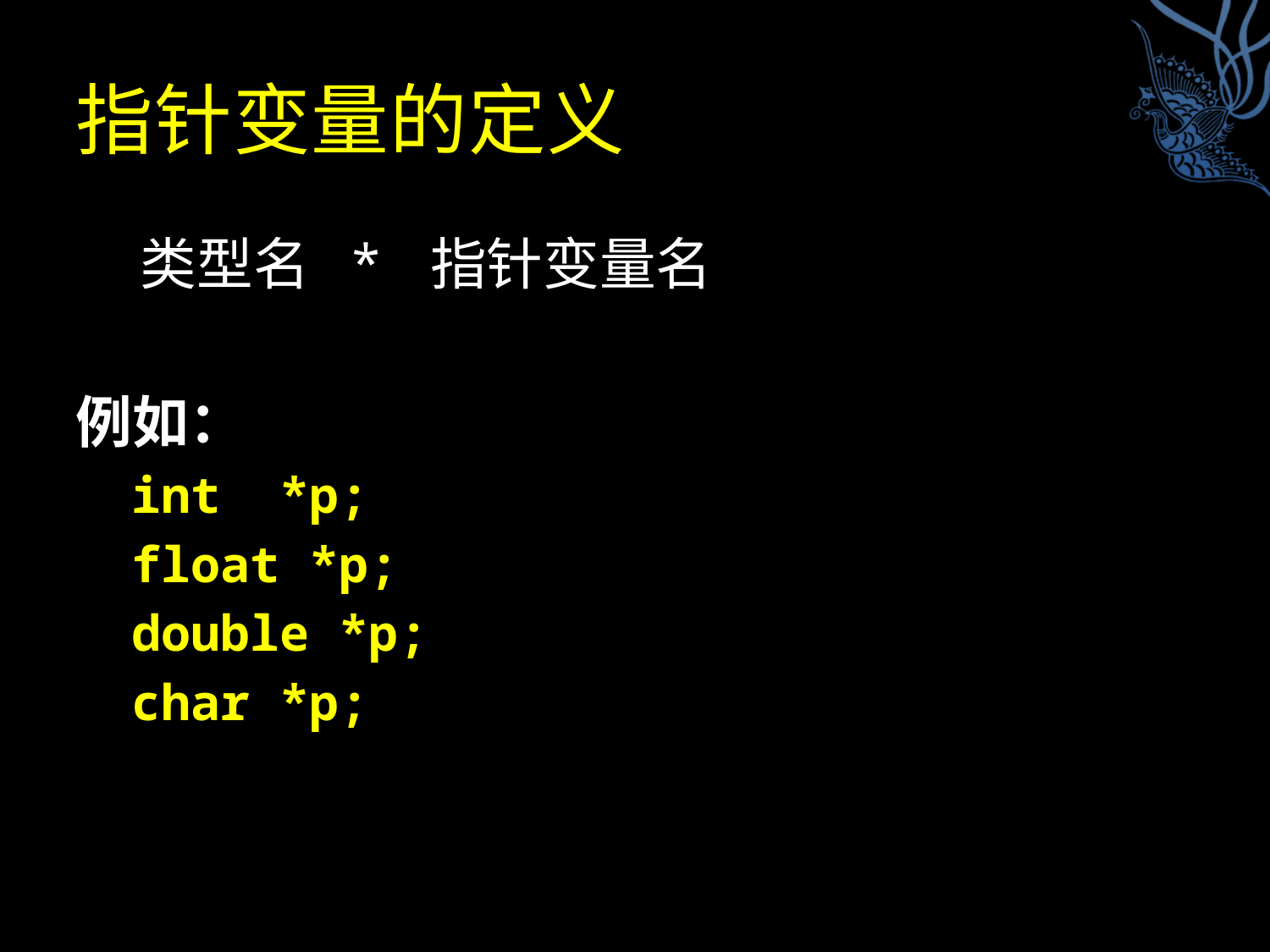

# 指针变量的定义
    类型名  * 指针变量名

例如：
int  *p;
float *p;
double *p;
char *p;